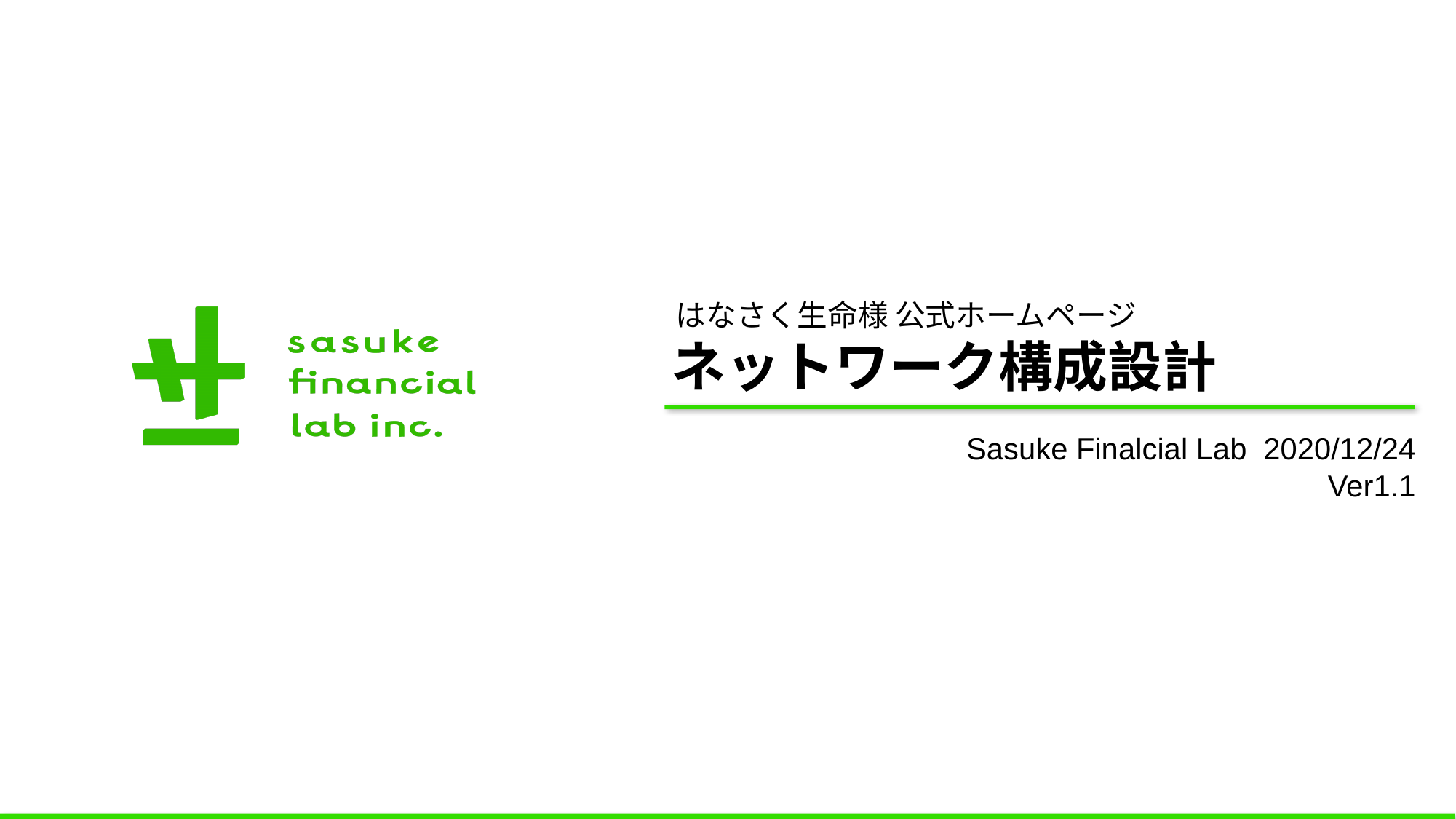

はなさく生命様 公式ホームページ
# ネットワーク構成設計
Sasuke Finalcial Lab  2020/12/24
Ver1.1